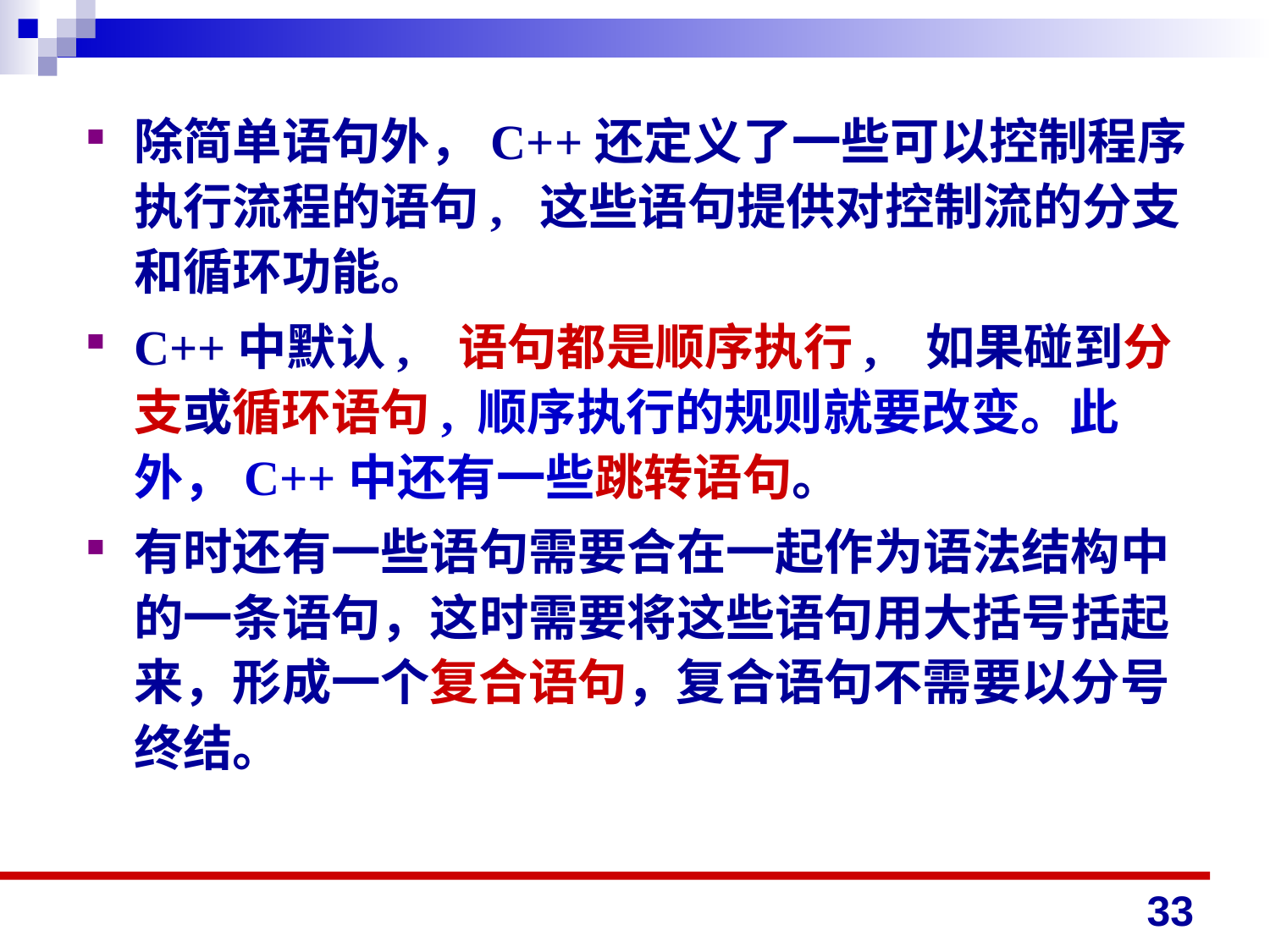

除简单语句外，C++还定义了一些可以控制程序执行流程的语句,  这些语句提供对控制流的分支和循环功能。
C++中默认,   语句都是顺序执行,   如果碰到分支或循环语句, 顺序执行的规则就要改变。此外，C++中还有一些跳转语句。
有时还有一些语句需要合在一起作为语法结构中的一条语句，这时需要将这些语句用大括号括起来，形成一个复合语句，复合语句不需要以分号终结。
33